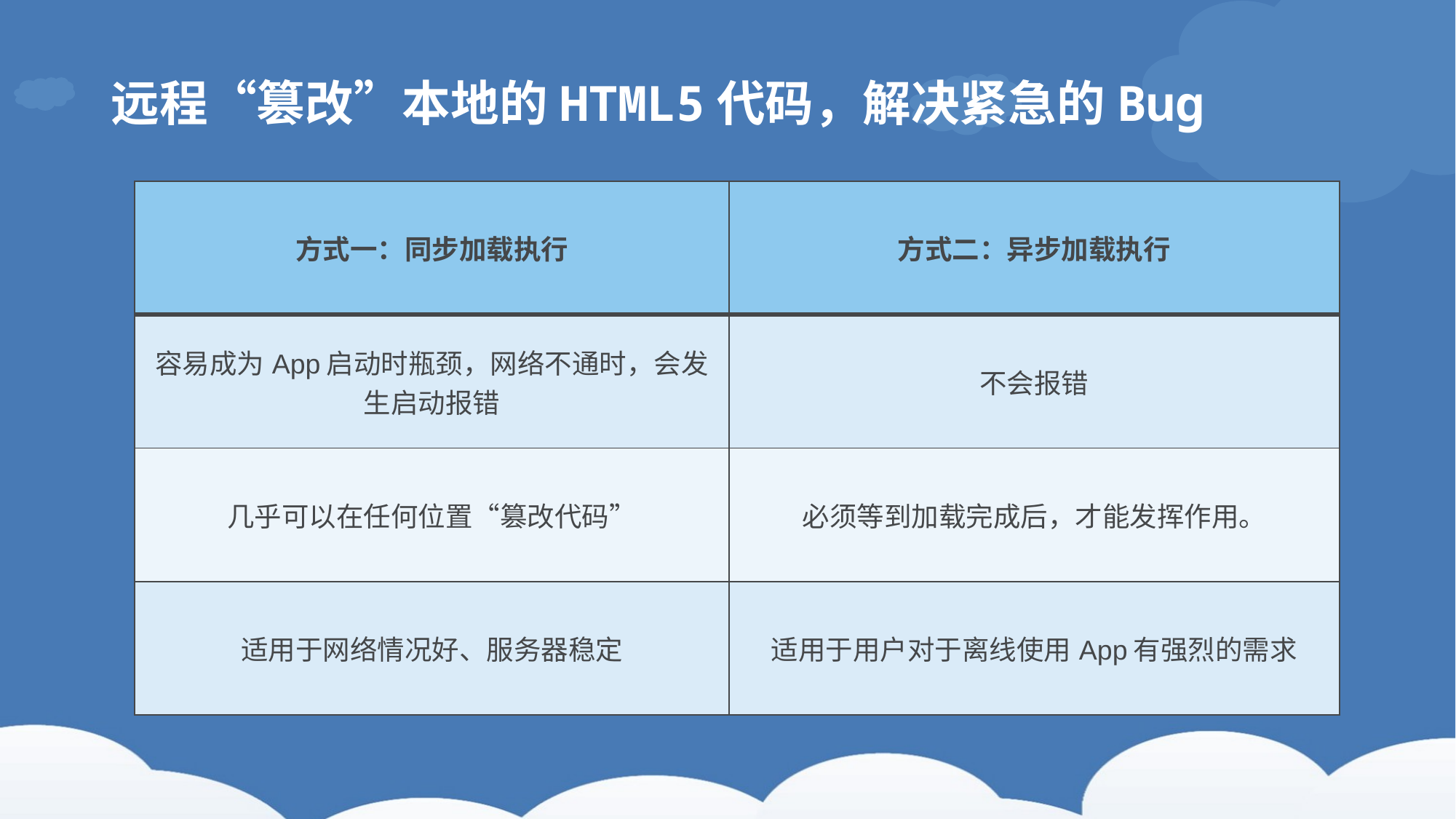

# 远程“篡改”本地的HTML5代码，解决紧急的Bug
| 方式一：同步加载执行 | 方式二：异步加载执行 |
| --- | --- |
| 容易成为App启动时瓶颈，网络不通时，会发生启动报错 | 不会报错 |
| 几乎可以在任何位置“篡改代码” | 必须等到加载完成后，才能发挥作用。 |
| 适用于网络情况好、服务器稳定 | 适用于用户对于离线使用App有强烈的需求 |